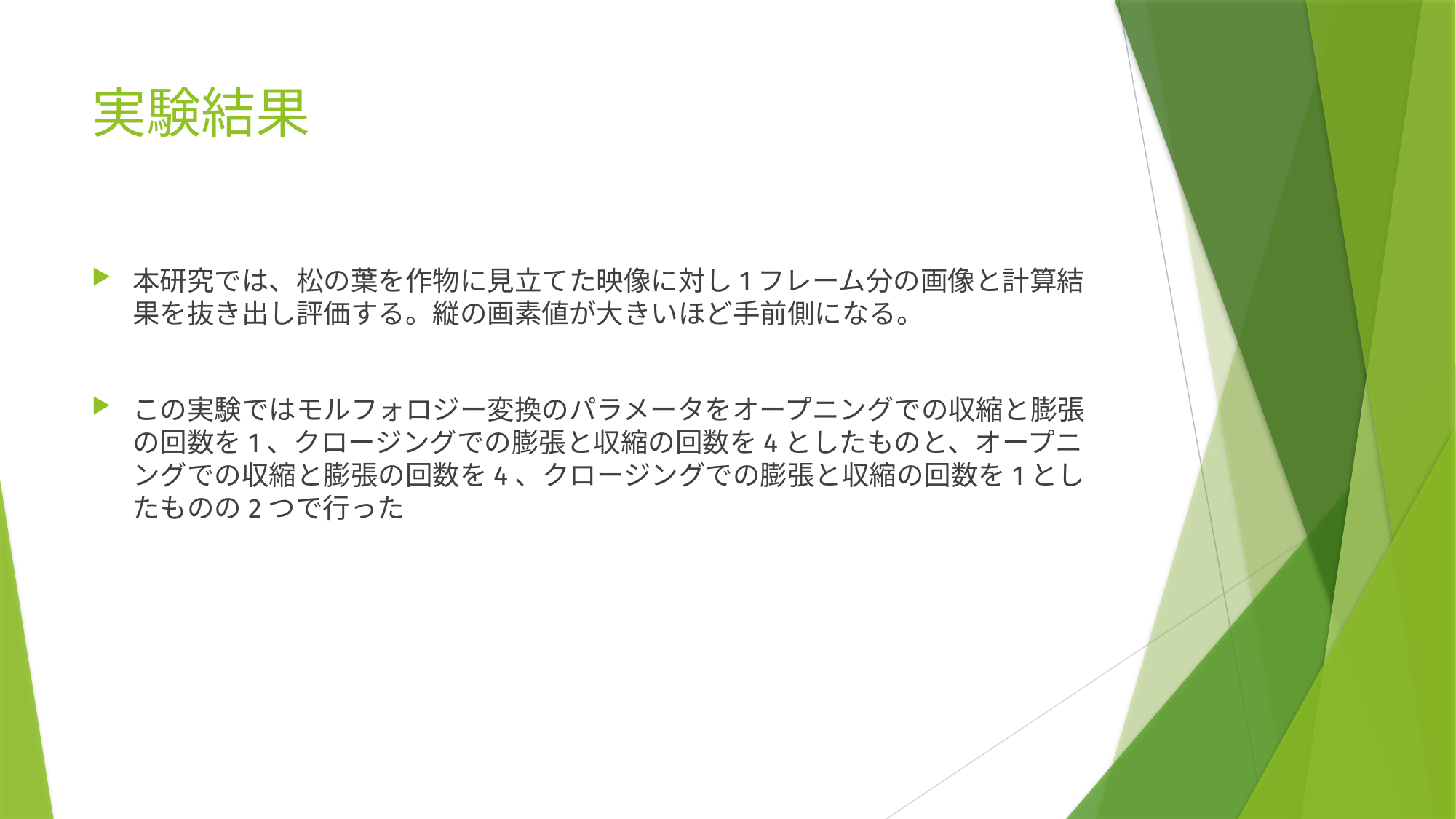

# 実験結果
本研究では、松の葉を作物に見立てた映像に対し1フレーム分の画像と計算結果を抜き出し評価する。縦の画素値が大きいほど手前側になる。

この実験ではモルフォロジー変換のパラメータをオープニングでの収縮と膨張の回数を1、クロージングでの膨張と収縮の回数を4としたものと、オープニングでの収縮と膨張の回数を4、クロージングでの膨張と収縮の回数を1としたものの2つで行った